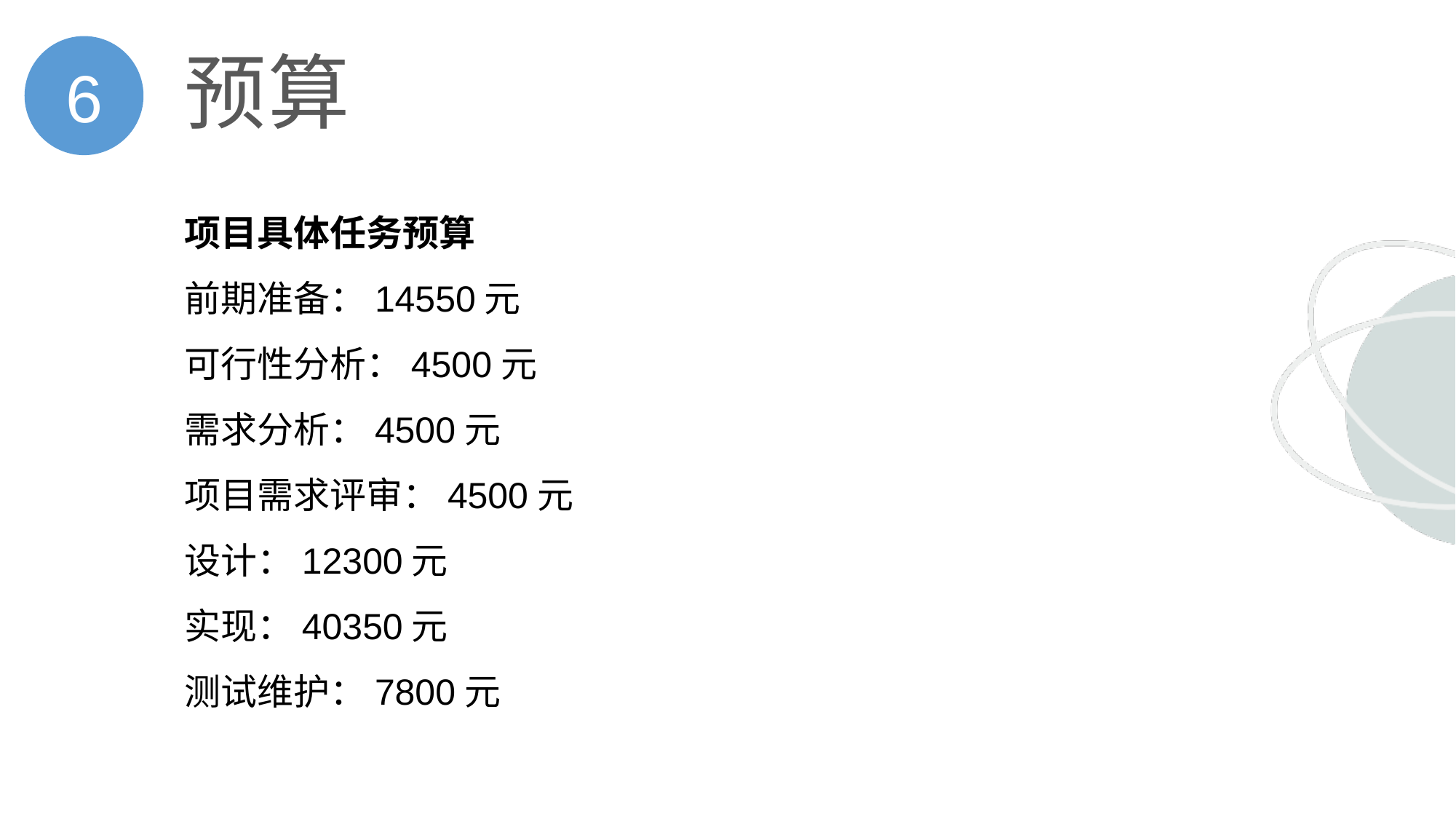

6
# 预算
项目具体任务预算
前期准备：14550元
可行性分析：4500元
需求分析：4500元
项目需求评审：4500元
设计：12300元
实现：40350元
测试维护：7800元